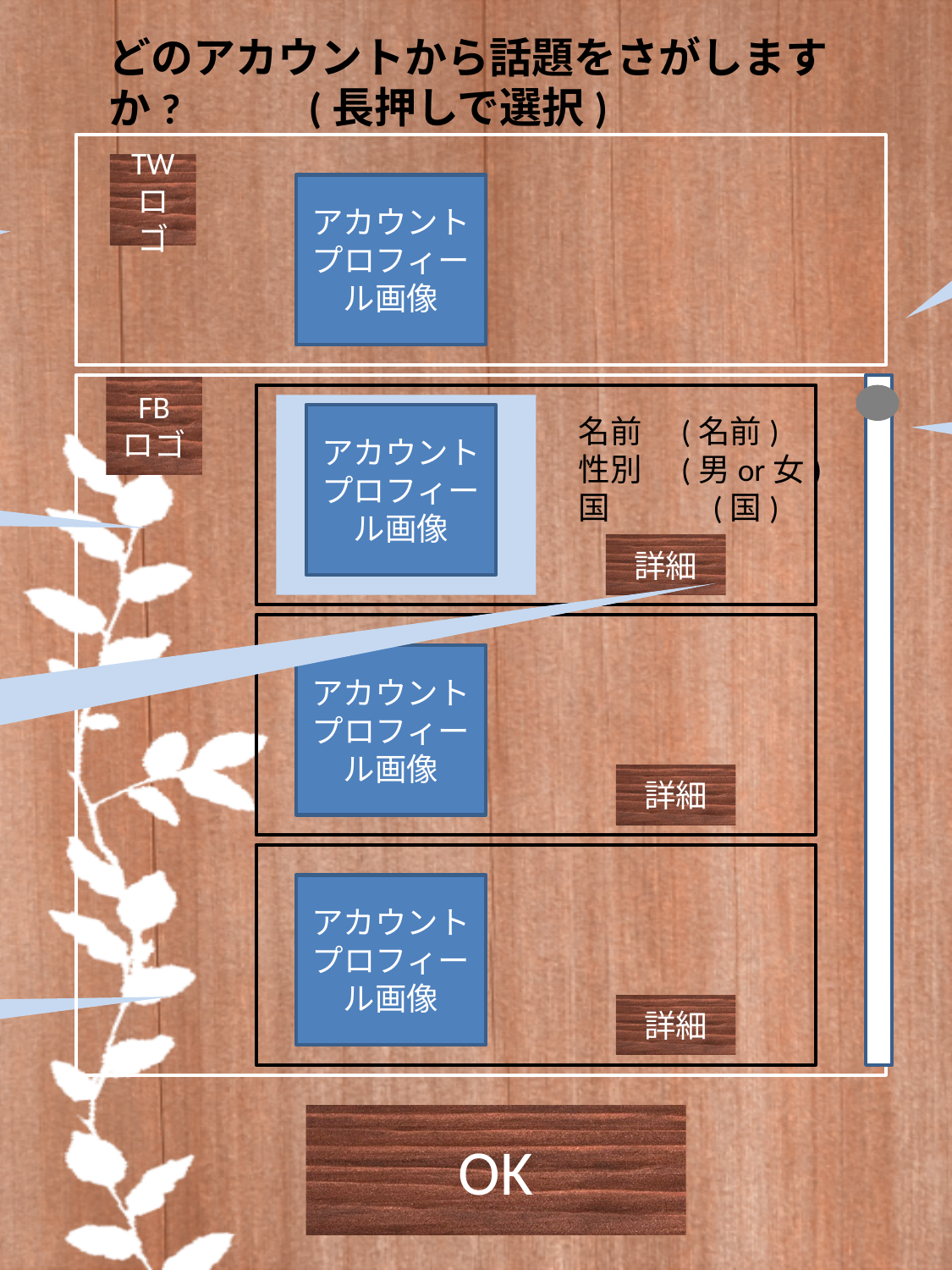

枠
(画像を使いたい)
どのアカウントから話題をさがしますか?
(長押しで選択)
Twitter見つかった場合は一番上に

TW
ロゴ
アカウント
プロフィール画像
スクロールバー
ロングプレスで選択

FB
ロゴ

アカウント
プロフィール画像
名前　(名前)
性別　(男or女)
国　　　(国)

詳細
ブラウザを開き
その人のfacebookへ。
詳細を見れる

アカウント
プロフィール画像
詳細

アカウント
プロフィール画像
もしたくさん居たら
縦にスクロール
詳細
OK
端末の戻るボタンで
話題検索画面に戻る